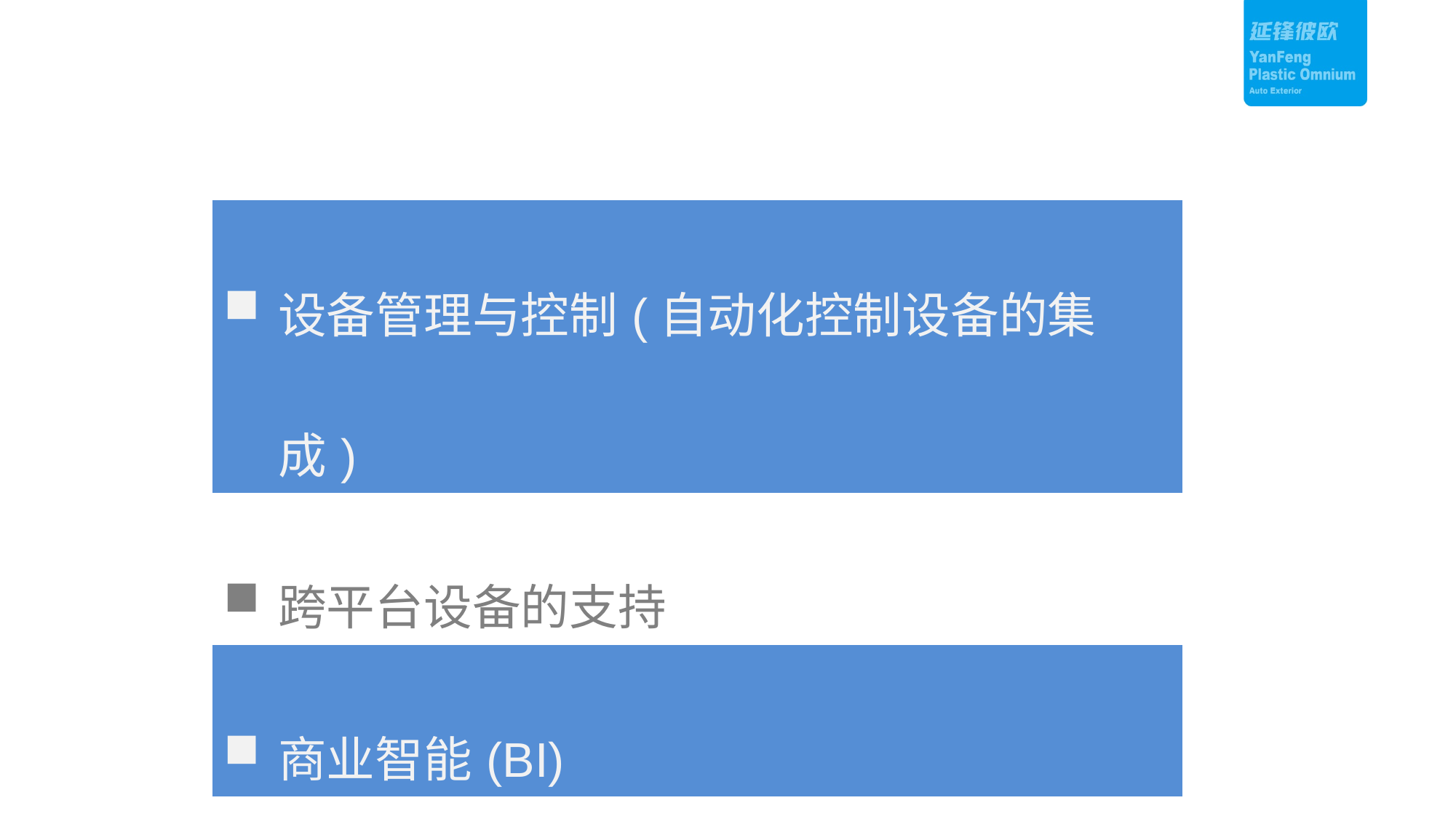

| 设备管理与控制(自动化控制设备的集成) |
| --- |
| 跨平台设备的支持 |
| 商业智能(BI) |
| 物联网应用 |